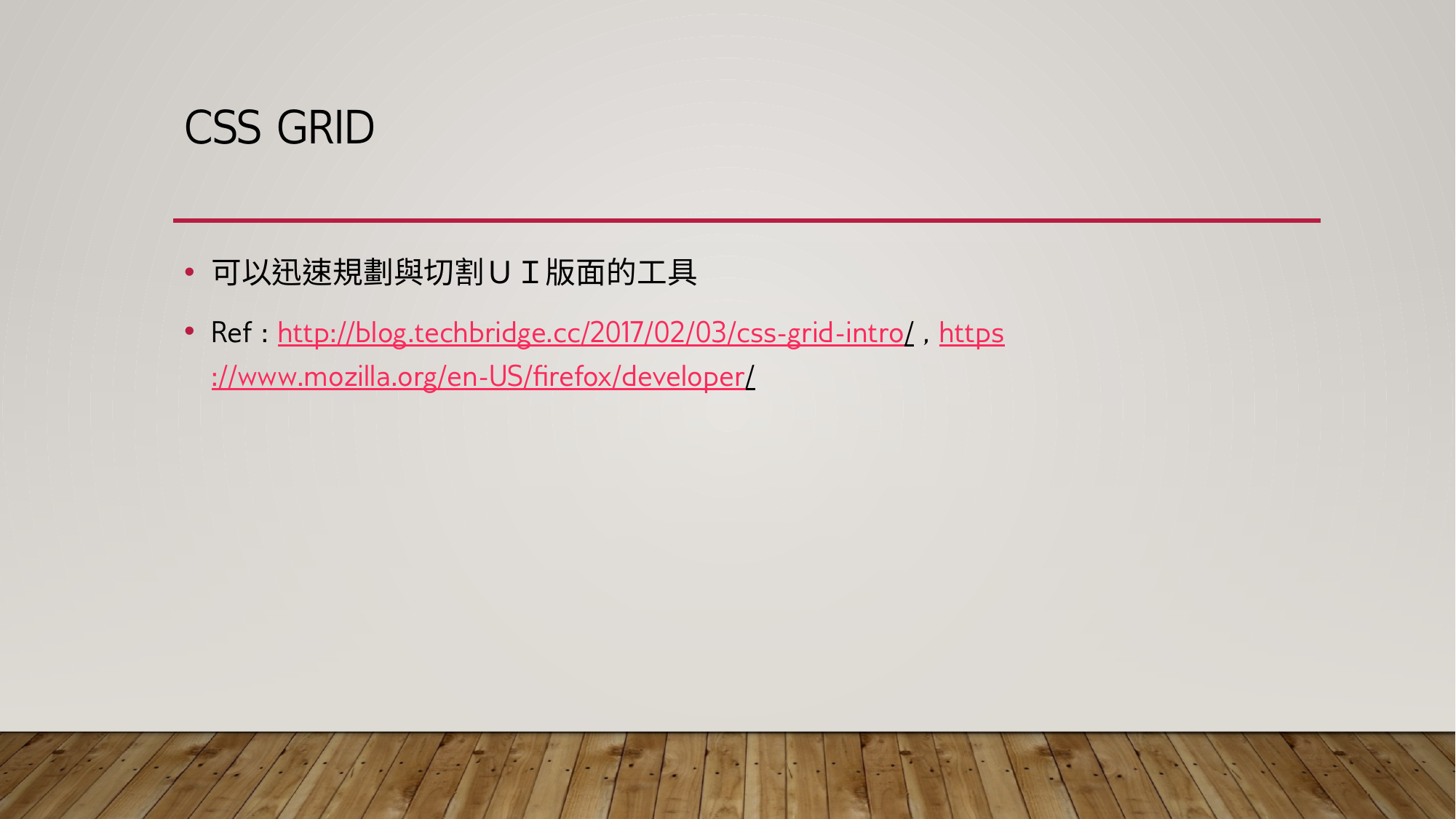

# CSS grid
可以迅速規劃與切割ＵＩ版面的工具
Ref : http://blog.techbridge.cc/2017/02/03/css-grid-intro/ , https://www.mozilla.org/en-US/firefox/developer/